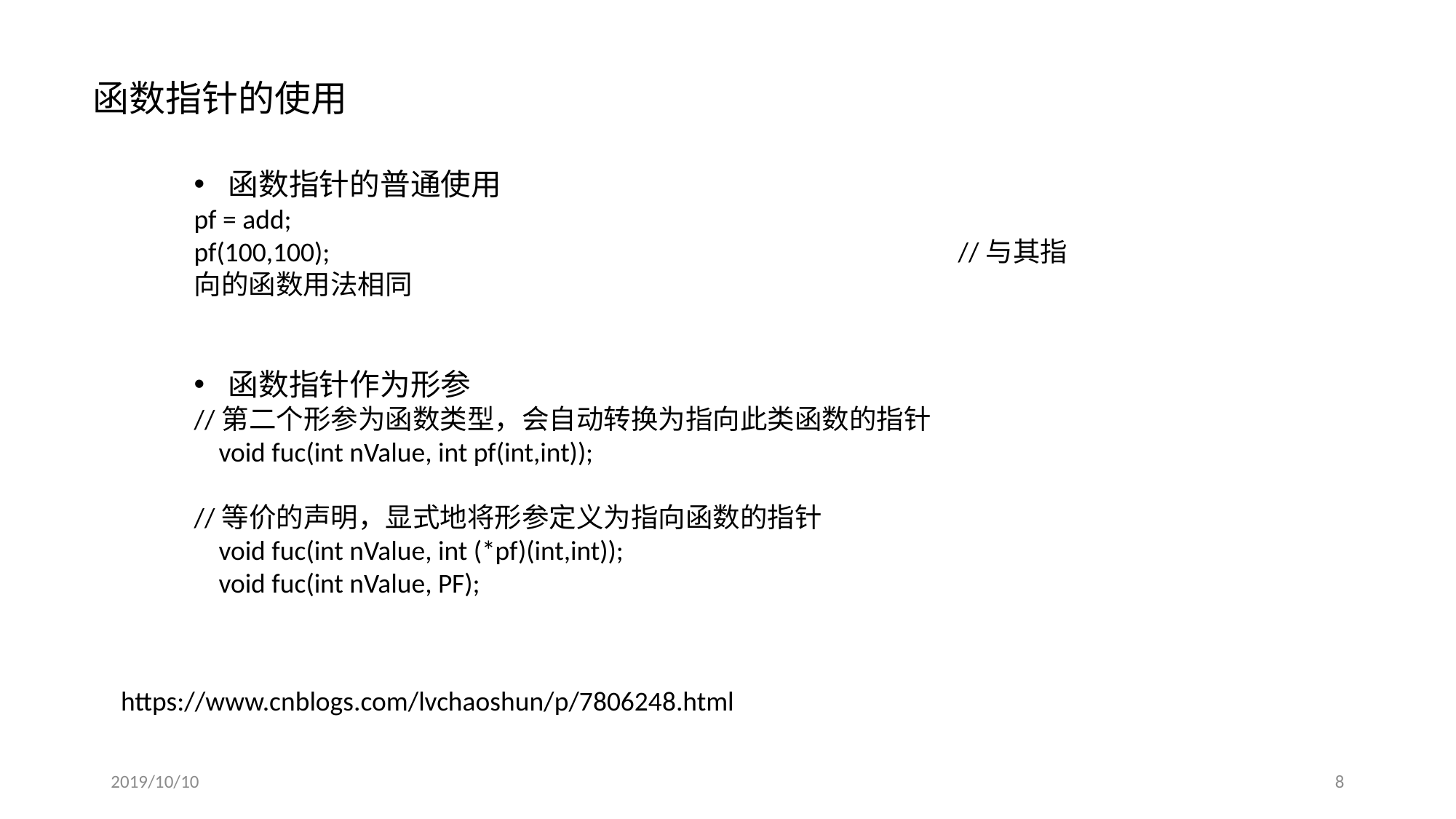

函数指针的使用
函数指针的普通使用
pf = add;
pf(100,100);						//与其指向的函数用法相同

函数指针作为形参
//第二个形参为函数类型，会自动转换为指向此类函数的指针
    void fuc(int nValue, int pf(int,int));

//等价的声明，显式地将形参定义为指向函数的指针
    void fuc(int nValue, int (*pf)(int,int));
    void fuc(int nValue, PF);
https://www.cnblogs.com/lvchaoshun/p/7806248.html
2019/10/10
8